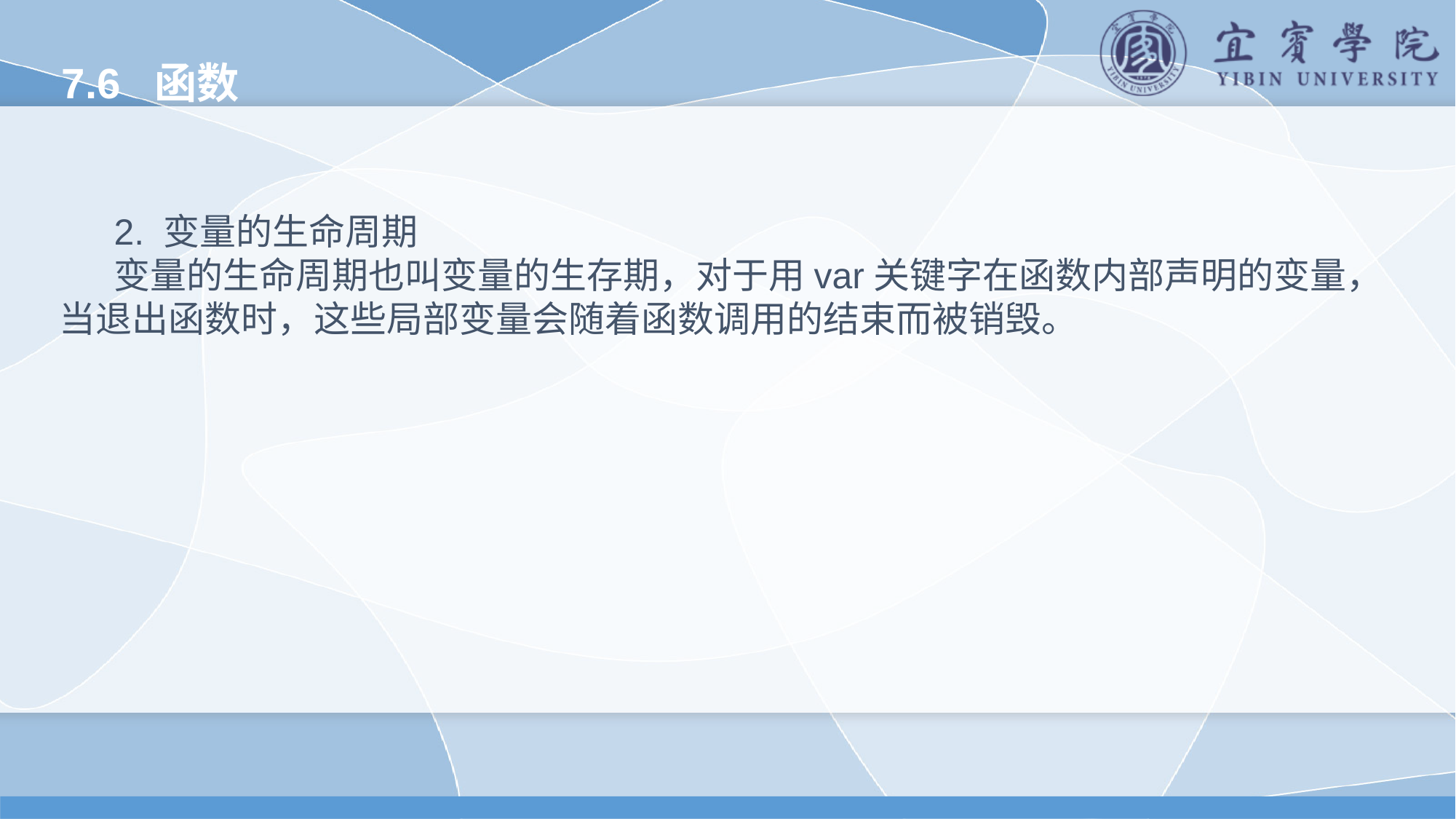

7.6  函数
2. 变量的生命周期
变量的生命周期也叫变量的生存期，对于用var关键字在函数内部声明的变量，当退出函数时，这些局部变量会随着函数调用的结束而被销毁。